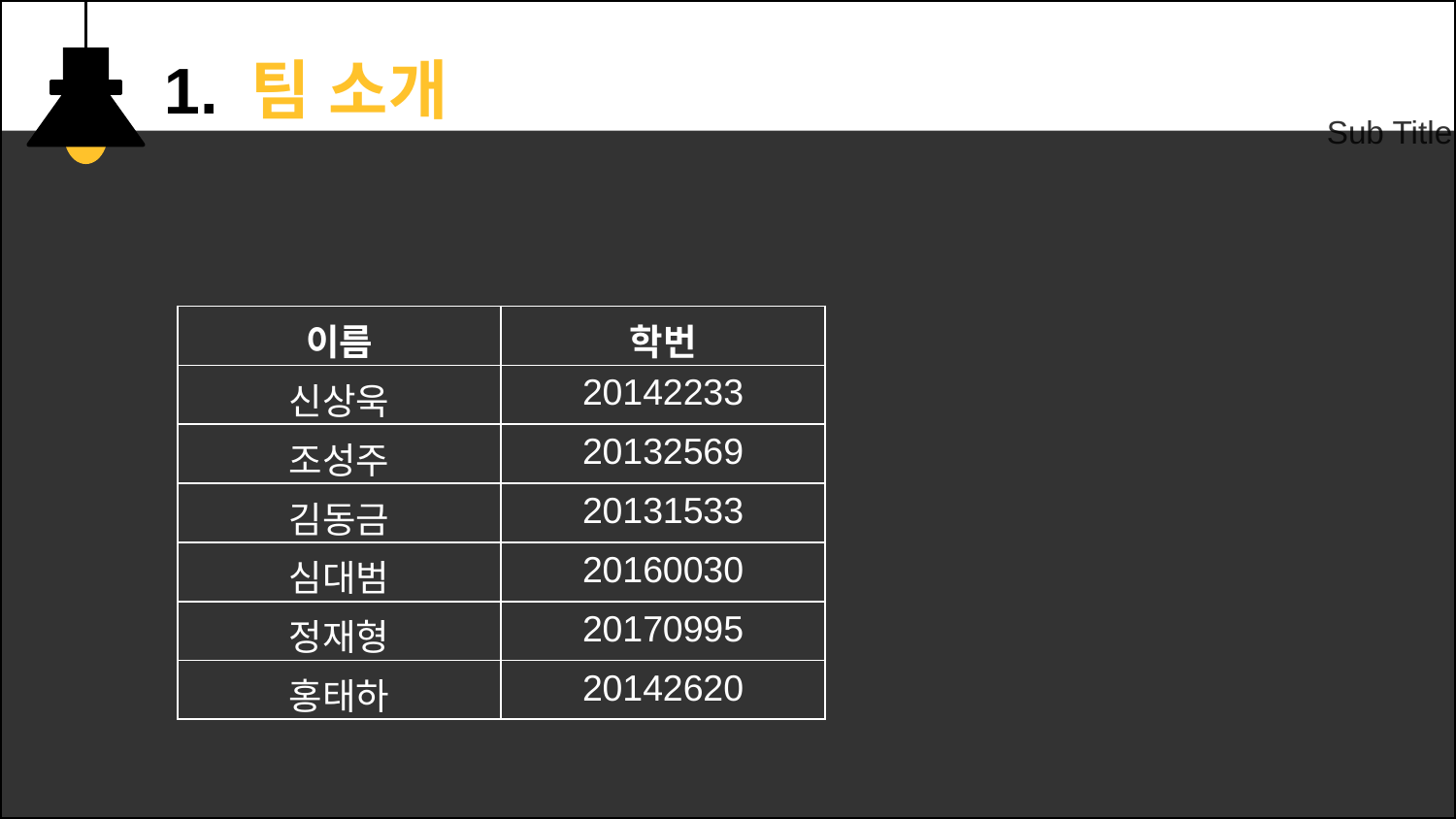

1. 팀 소개
Sub Title
| 이름 | 학번 |
| --- | --- |
| 신상욱 | 20142233 |
| 조성주 | 20132569 |
| 김동금 | 20131533 |
| 심대범 | 20160030 |
| 정재형 | 20170995 |
| 홍태하 | 20142620 |